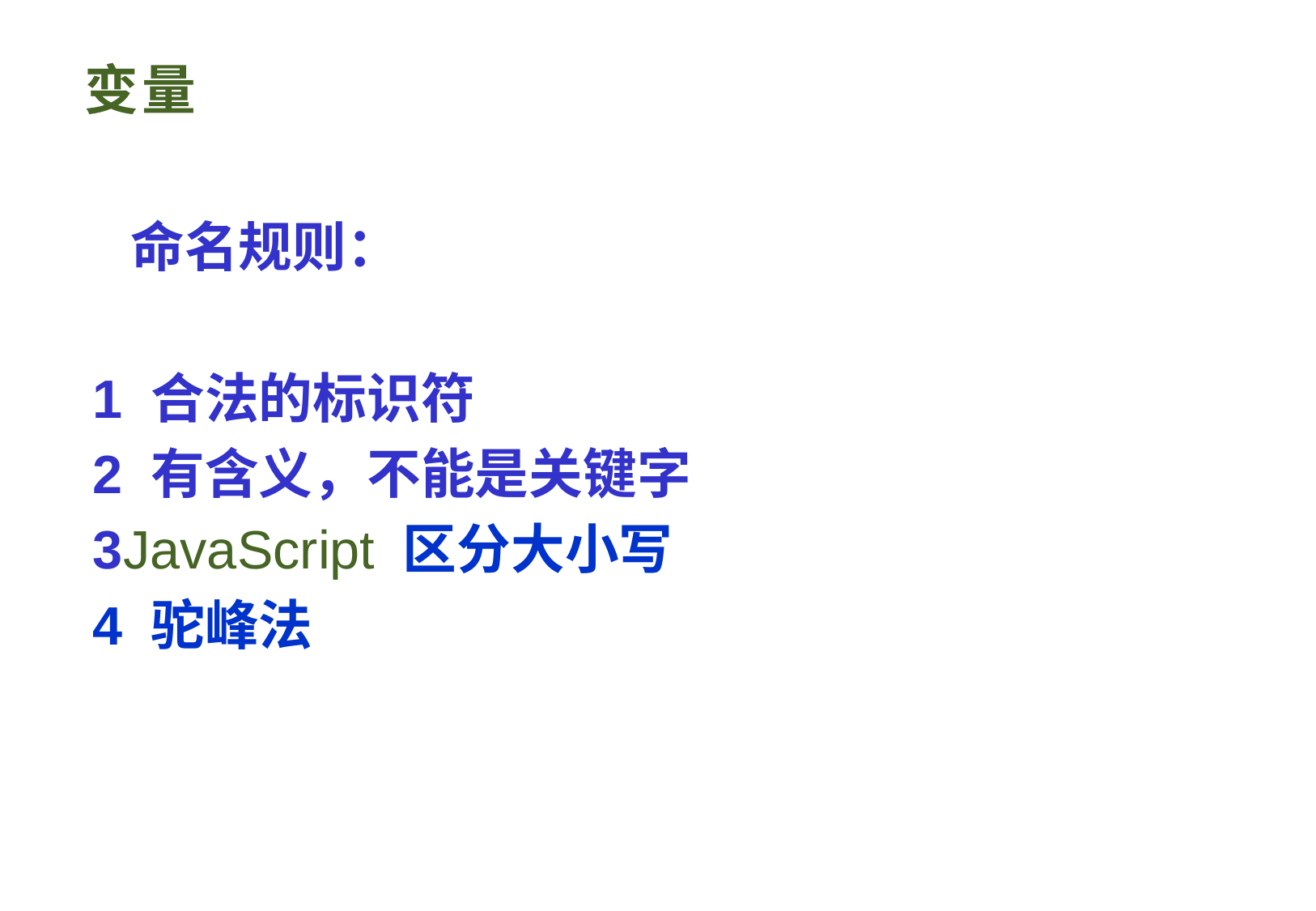

# 变量

  命名规则：

1 合法的标识符
2 有含义，不能是关键字
3JavaScript 区分大小写
4 驼峰法